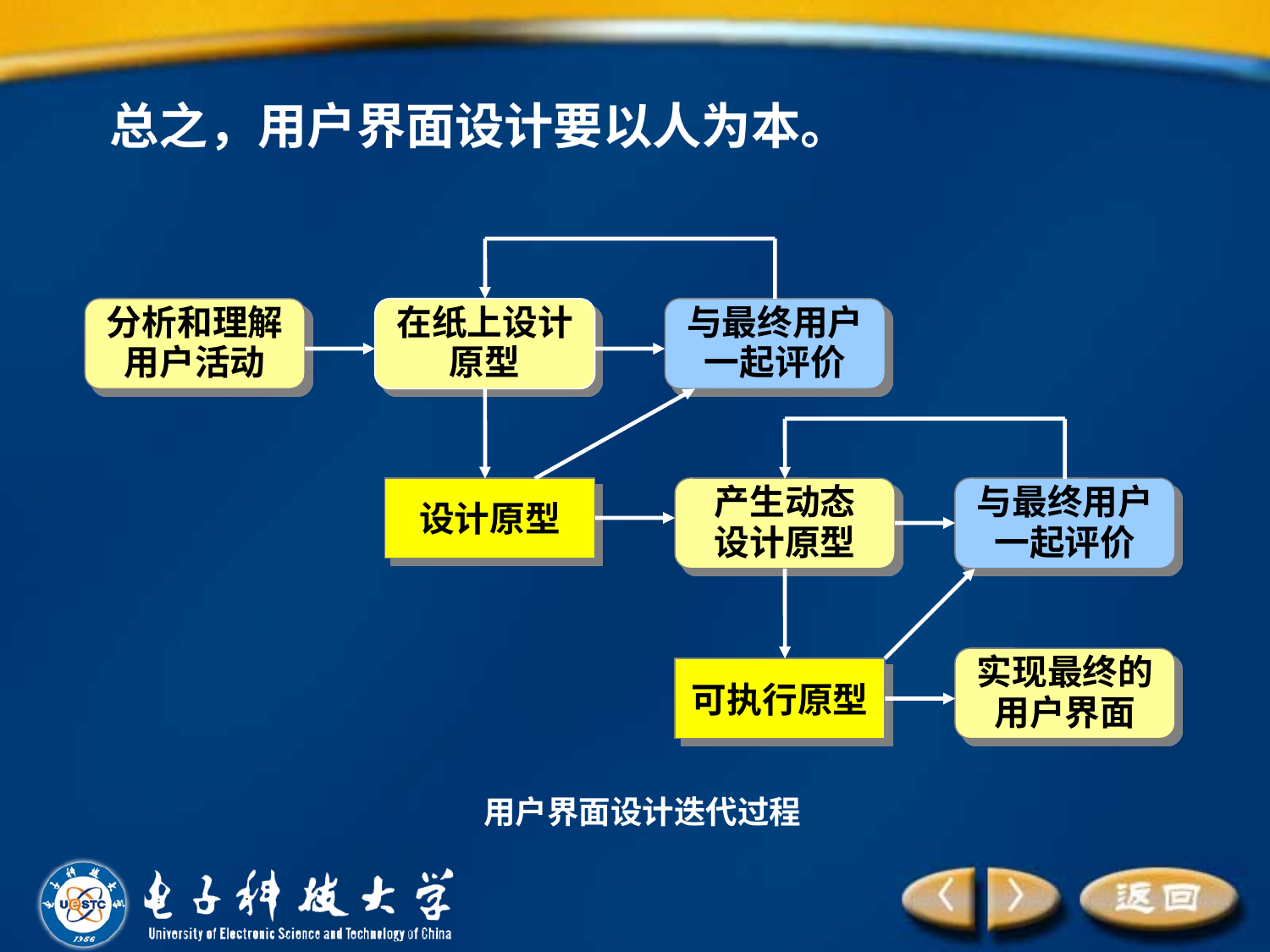

总之，用户界面设计要以人为本。

分析和理解
用户活动
在纸上设计
原型
与最终用户
一起评价

设计原型
产生动态
设计原型
与最终用户
一起评价

实现最终的
用户界面
可执行原型

 用户界面设计迭代过程